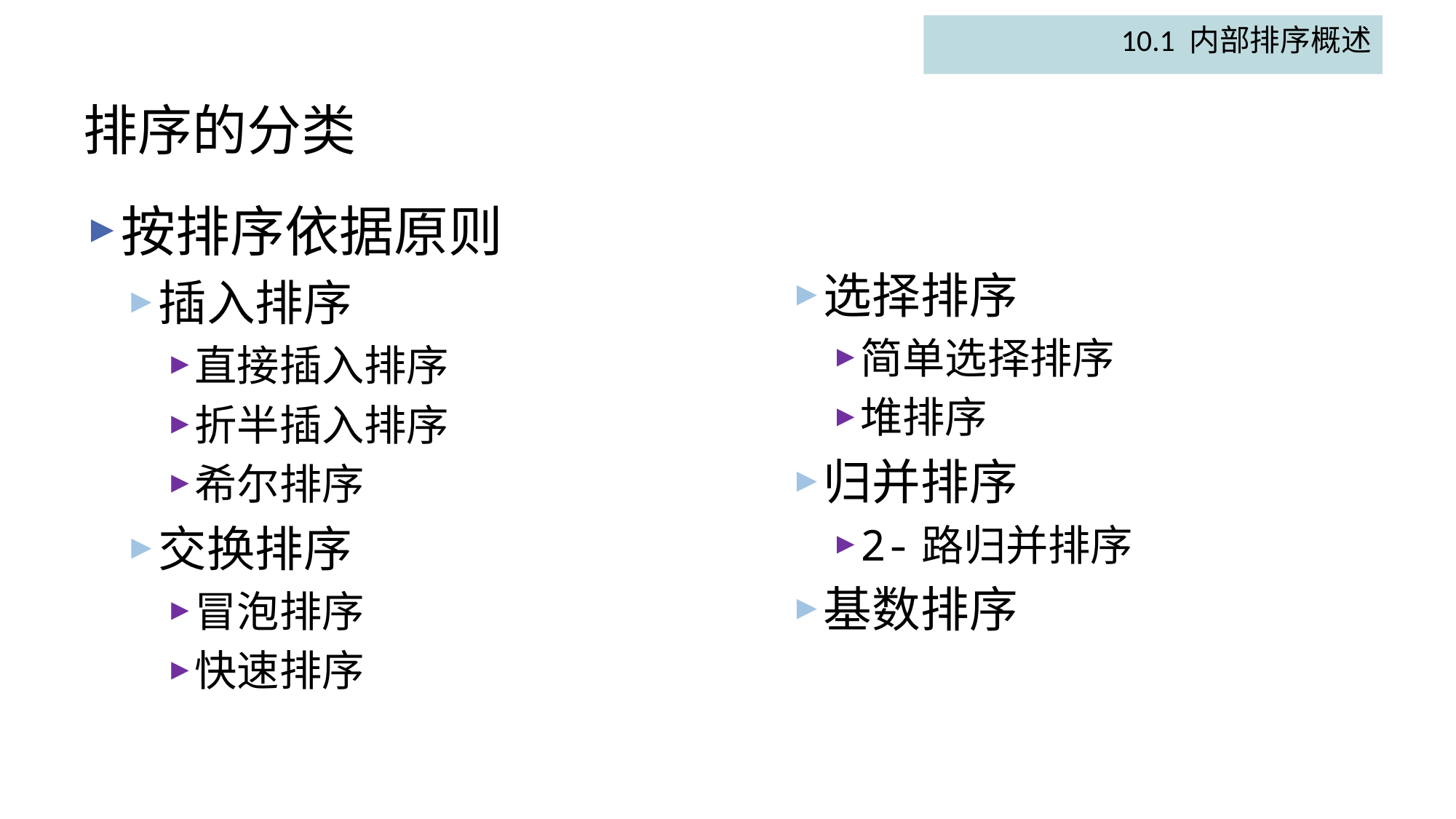

10.1 内部排序概述
# 排序的分类
按排序依据原则
插入排序
直接插入排序
折半插入排序
希尔排序
交换排序
冒泡排序
快速排序

选择排序
简单选择排序
堆排序
归并排序
2-路归并排序
基数排序